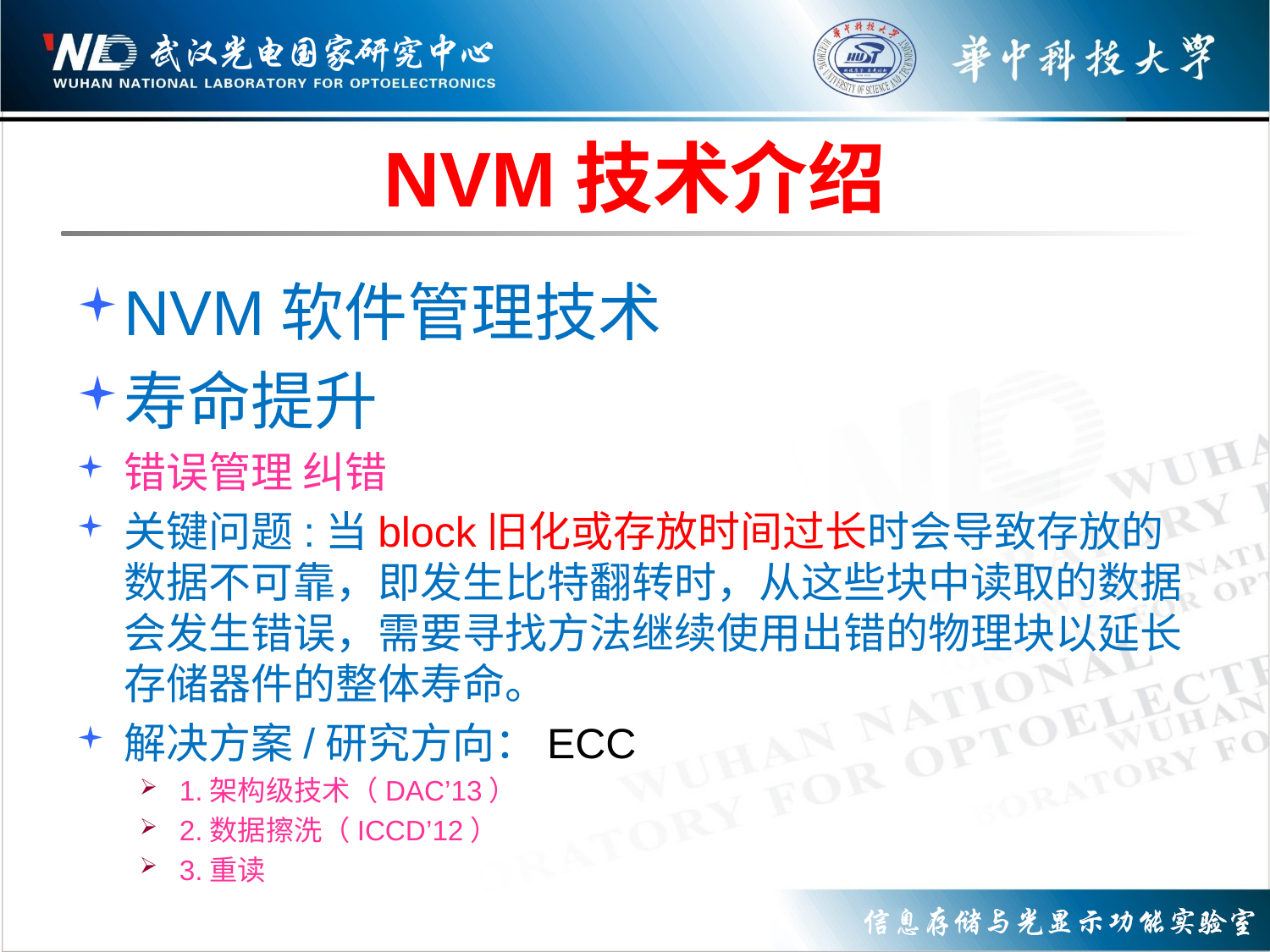

# NVM技术介绍
NVM软件管理技术
寿命提升
错误管理 纠错
关键问题:当block旧化或存放时间过长时会导致存放的数据不可靠，即发生比特翻转时，从这些块中读取的数据会发生错误，需要寻找方法继续使用出错的物理块以延长存储器件的整体寿命。
解决方案/研究方向：ECC
1.架构级技术（DAC’13）
2.数据擦洗（ICCD’12）
3.重读